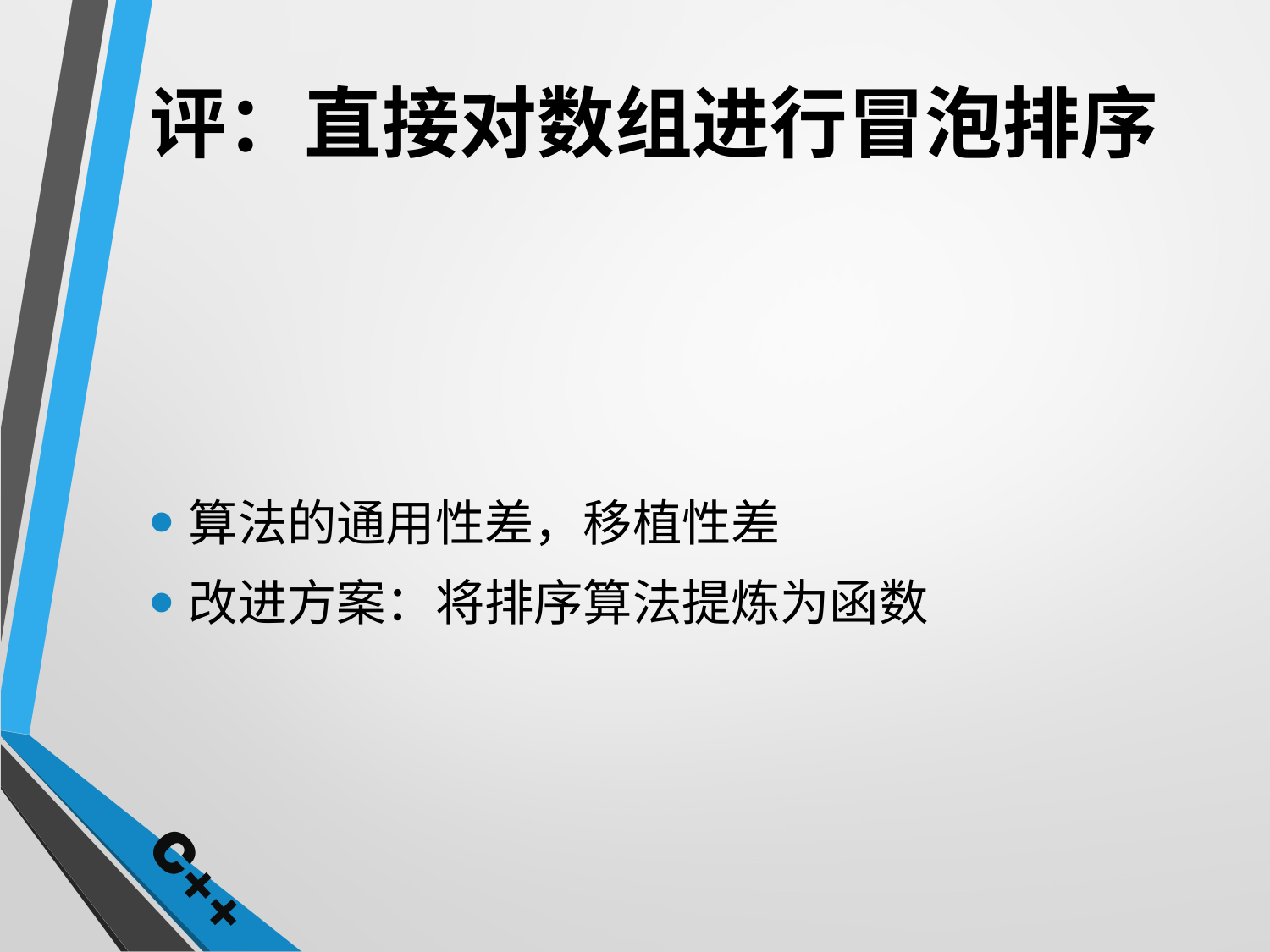

# 评：直接对数组进行冒泡排序
算法的通用性差，移植性差
改进方案：将排序算法提炼为函数